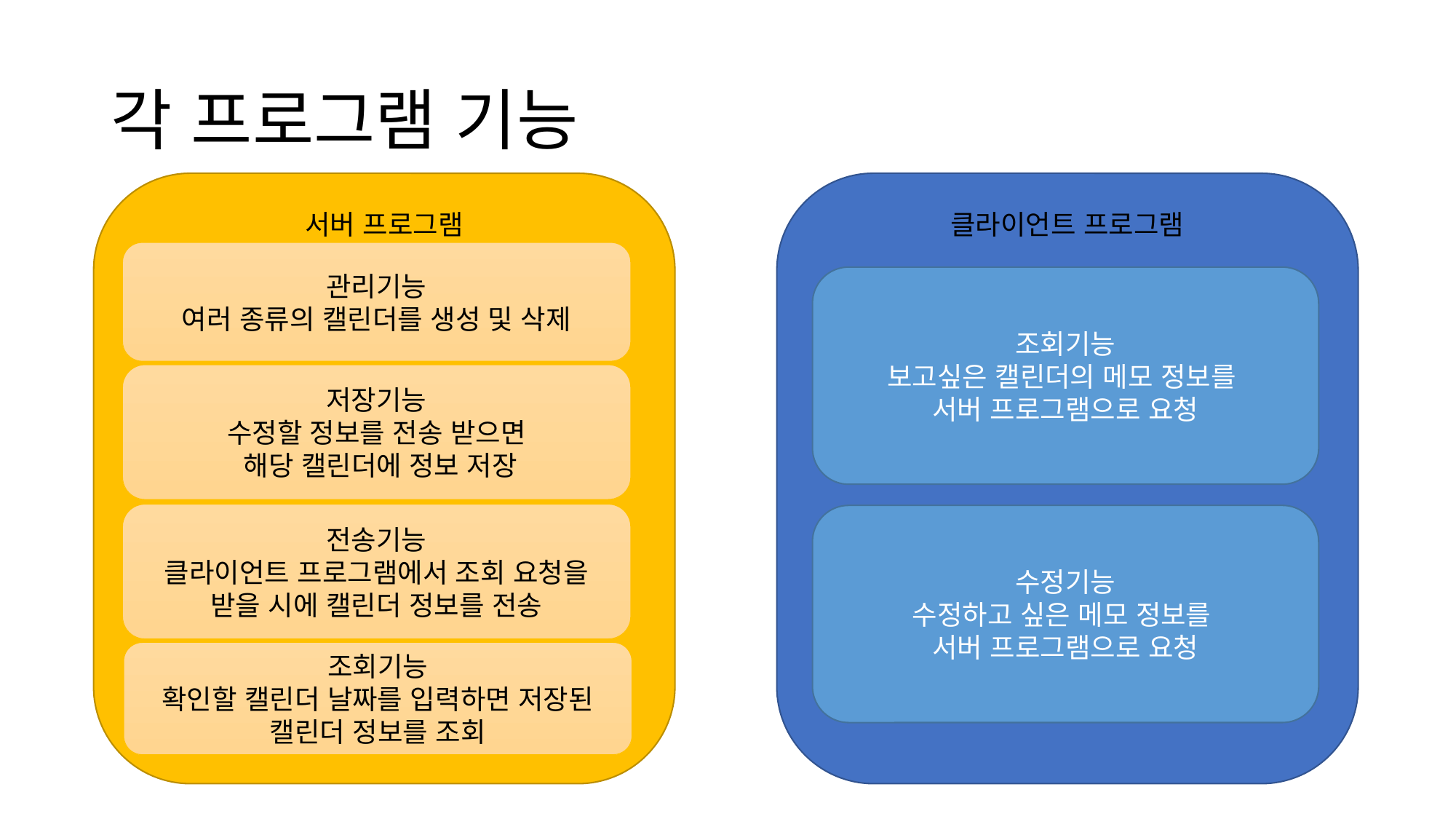

# 각 프로그램 기능

서버 프로그램
클라이언트 프로그램
관리기능
여러 종류의 캘린더를 생성 및 삭제
조회기능
보고싶은 캘린더의 메모 정보를
서버 프로그램으로 요청
저장기능
수정할 정보를 전송 받으면
 해당 캘린더에 정보 저장
전송기능
클라이언트 프로그램에서 조회 요청을 받을 시에 캘린더 정보를 전송
수정기능
수정하고 싶은 메모 정보를
서버 프로그램으로 요청
조회기능
확인할 캘린더 날짜를 입력하면 저장된 캘린더 정보를 조회